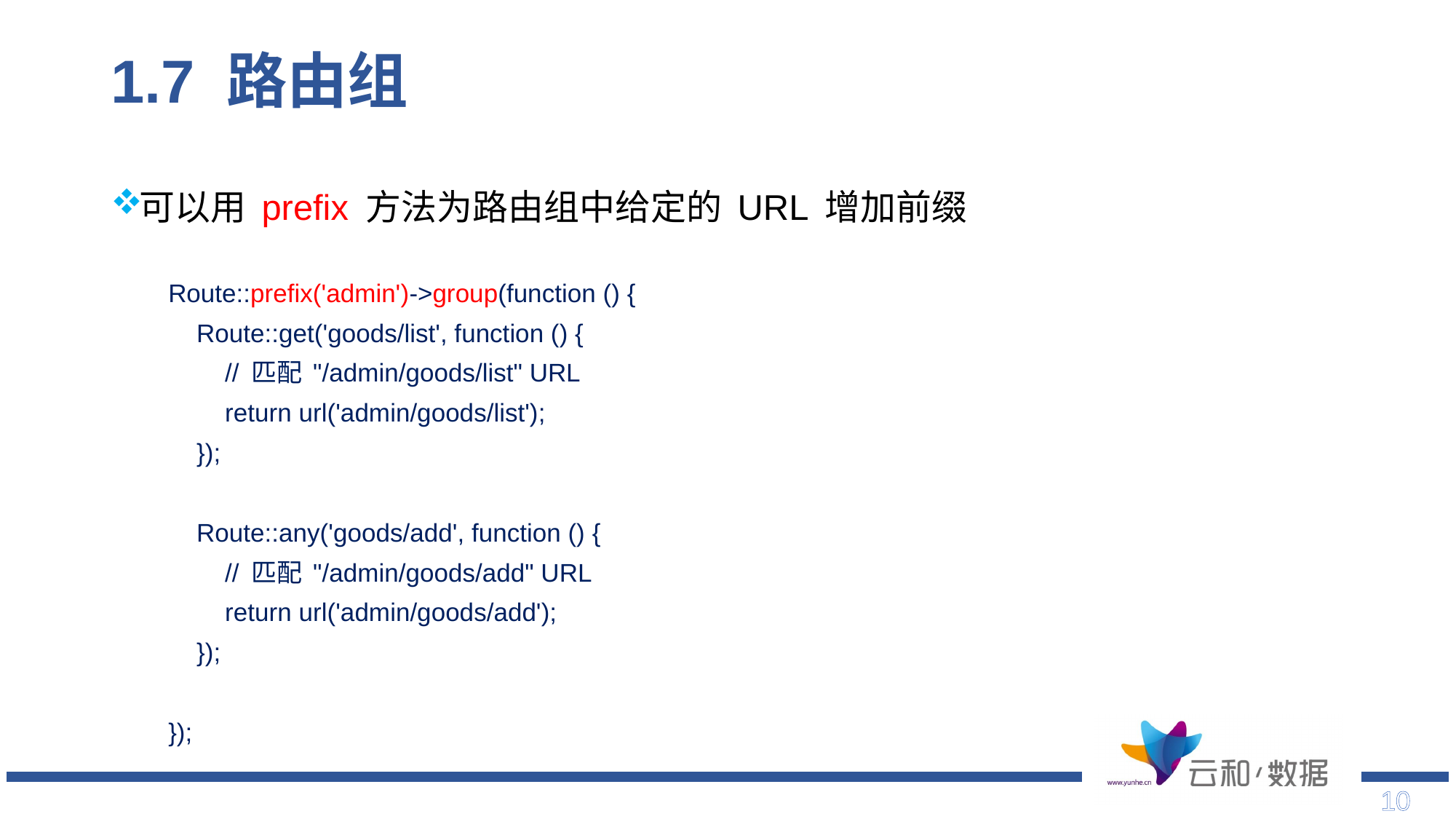

# 1.7 路由组
可以用 prefix 方法为路由组中给定的 URL 增加前缀

Route::prefix('admin')->group(function () {
    Route::get('goods/list', function () {
        // 匹配 "/admin/goods/list" URL
        return url('admin/goods/list');
    });

    Route::any('goods/add', function () {
        // 匹配 "/admin/goods/add" URL
        return url('admin/goods/add');
    });

});